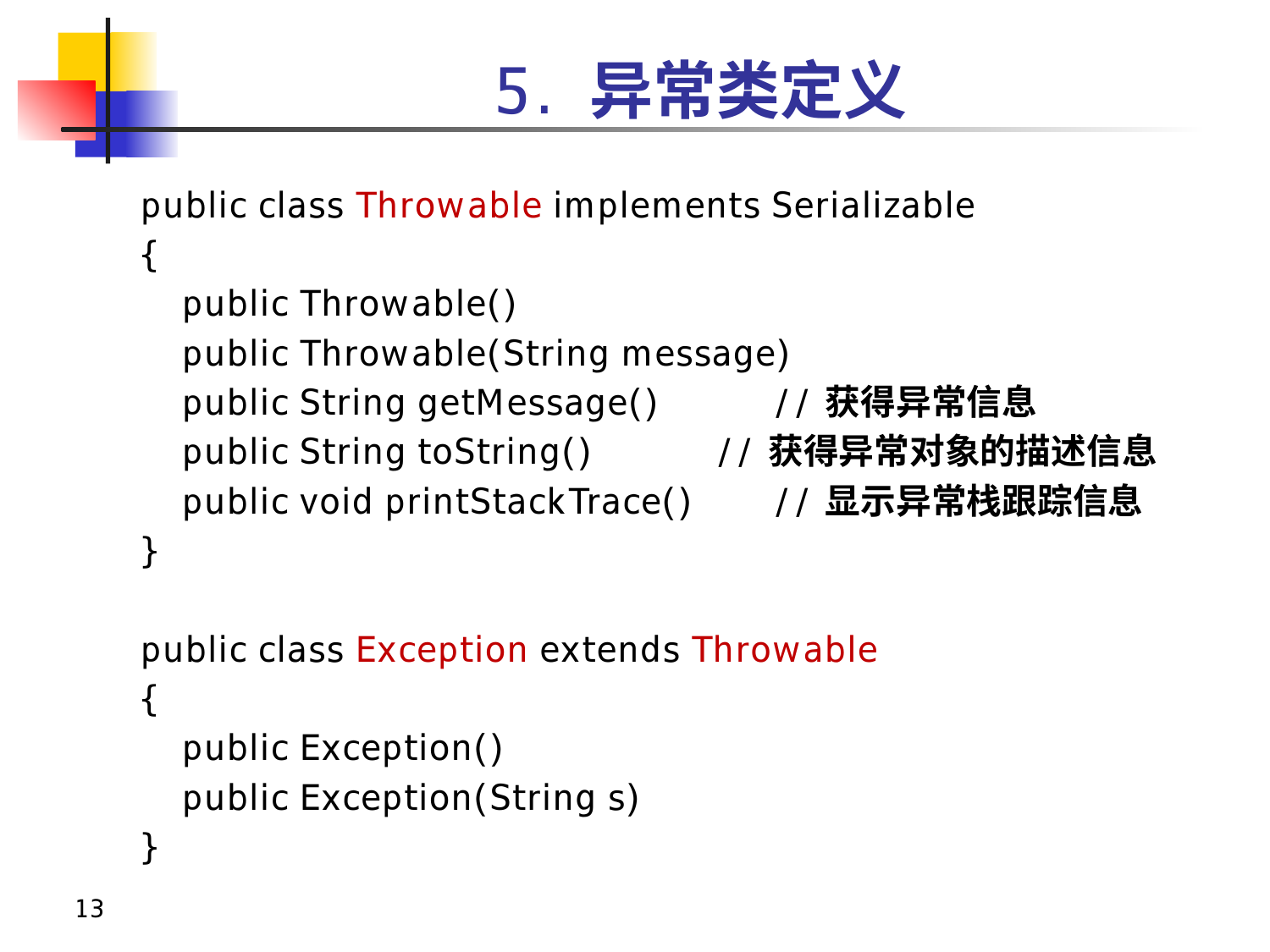

# 5. 异常类定义
public class Throwable implements Serializable
{
    public Throwable()
    public Throwable(String message)
    public String getMessage() 	//获得异常信息
    public String toString()            //获得异常对象的描述信息
    public void printStackTrace() 	//显示异常栈跟踪信息
}

public class Exception extends Throwable
{
    public Exception()
    public Exception(String s)
}
13